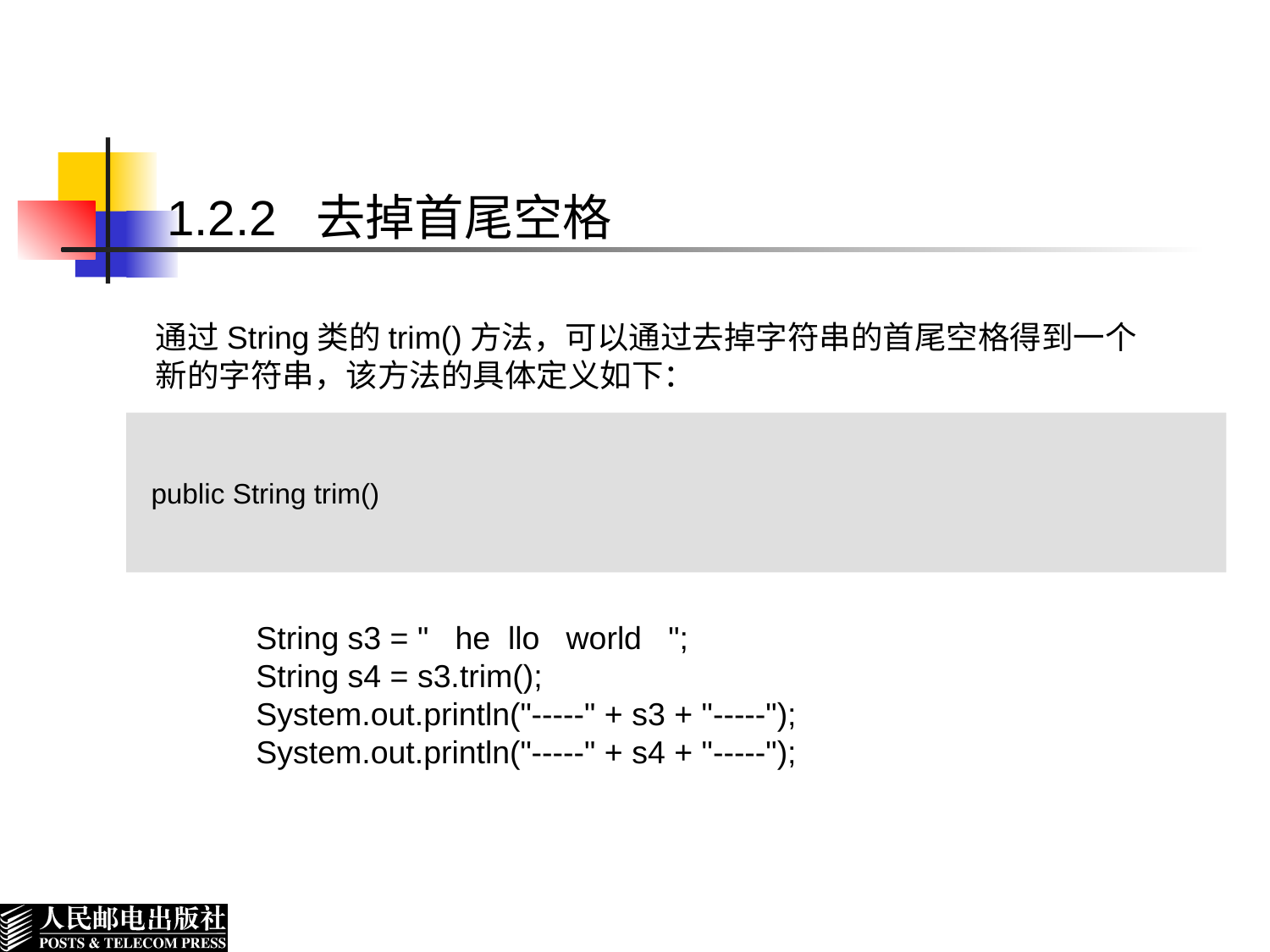

1.2.2  去掉首尾空格
通过String类的trim()方法，可以通过去掉字符串的首尾空格得到一个新的字符串，该方法的具体定义如下：
public String trim()
        String s3 = "   he  llo   world   ";
        String s4 = s3.trim();
        System.out.println("-----" + s3 + "-----");
        System.out.println("-----" + s4 + "-----");